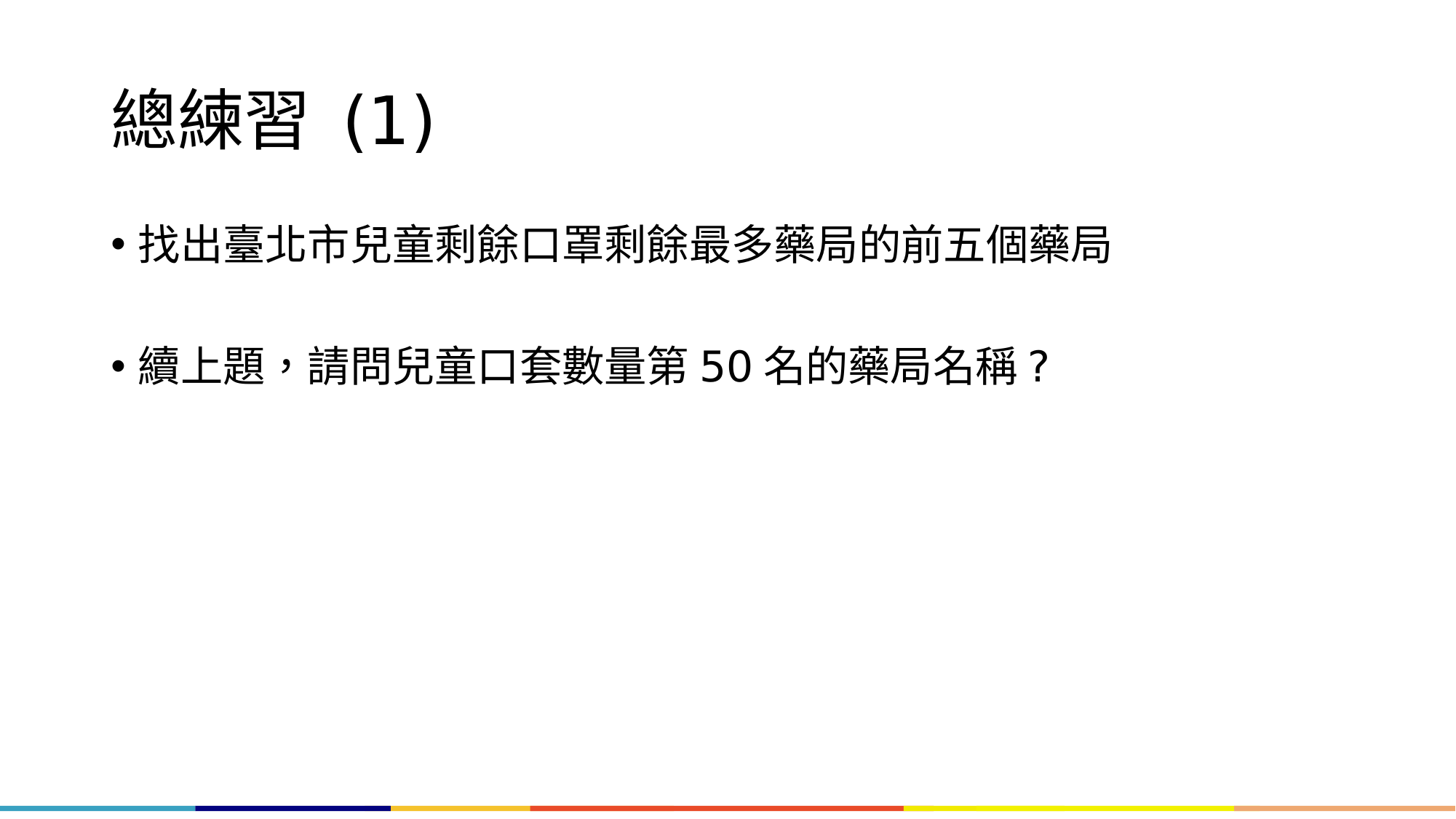

# 總練習 (1)
找出臺北市兒童剩餘口罩剩餘最多藥局的前五個藥局

續上題，請問兒童口套數量第50名的藥局名稱?